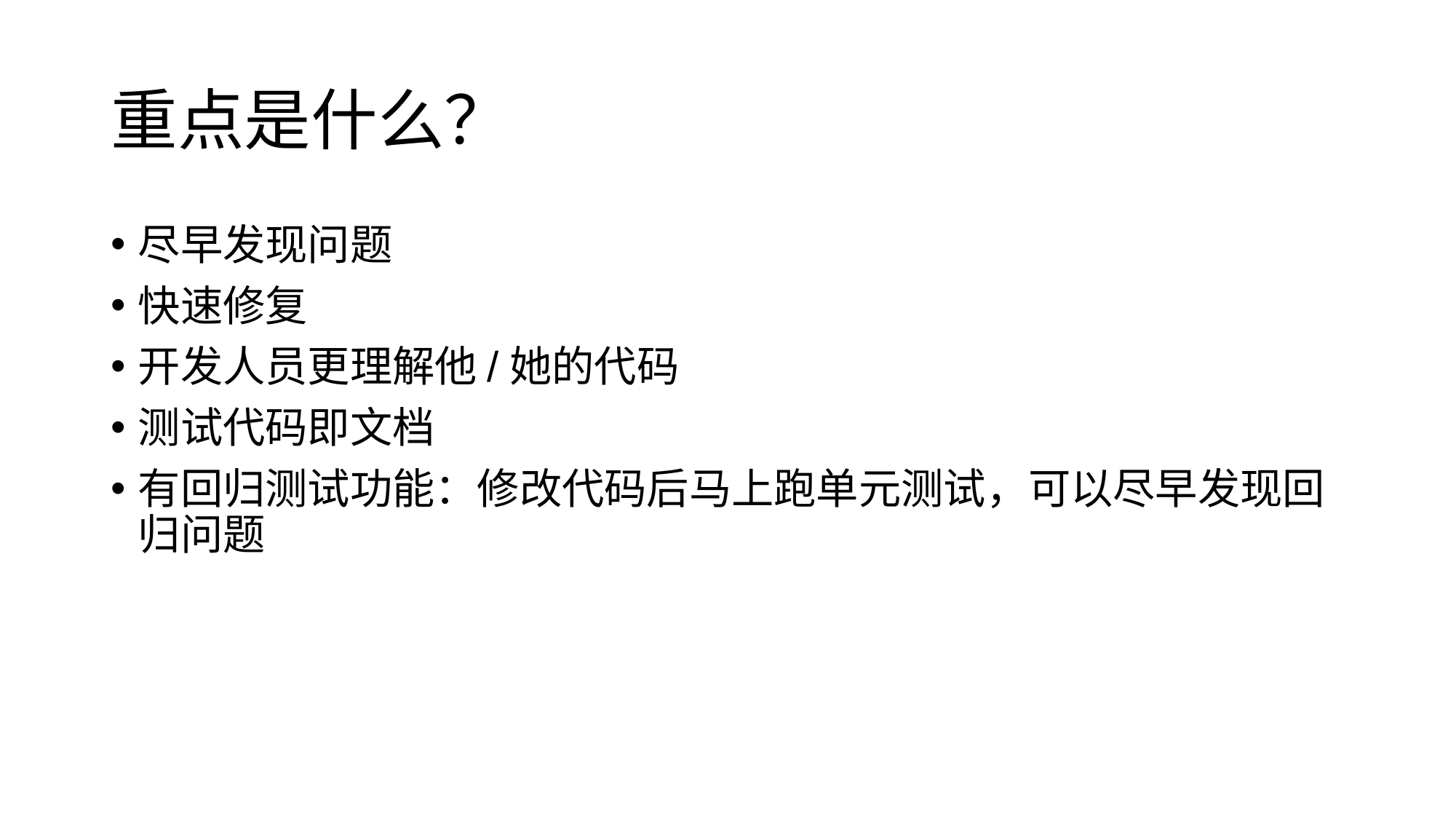

# 重点是什么？
尽早发现问题
快速修复
开发人员更理解他/她的代码
测试代码即文档
有回归测试功能：修改代码后马上跑单元测试，可以尽早发现回归问题